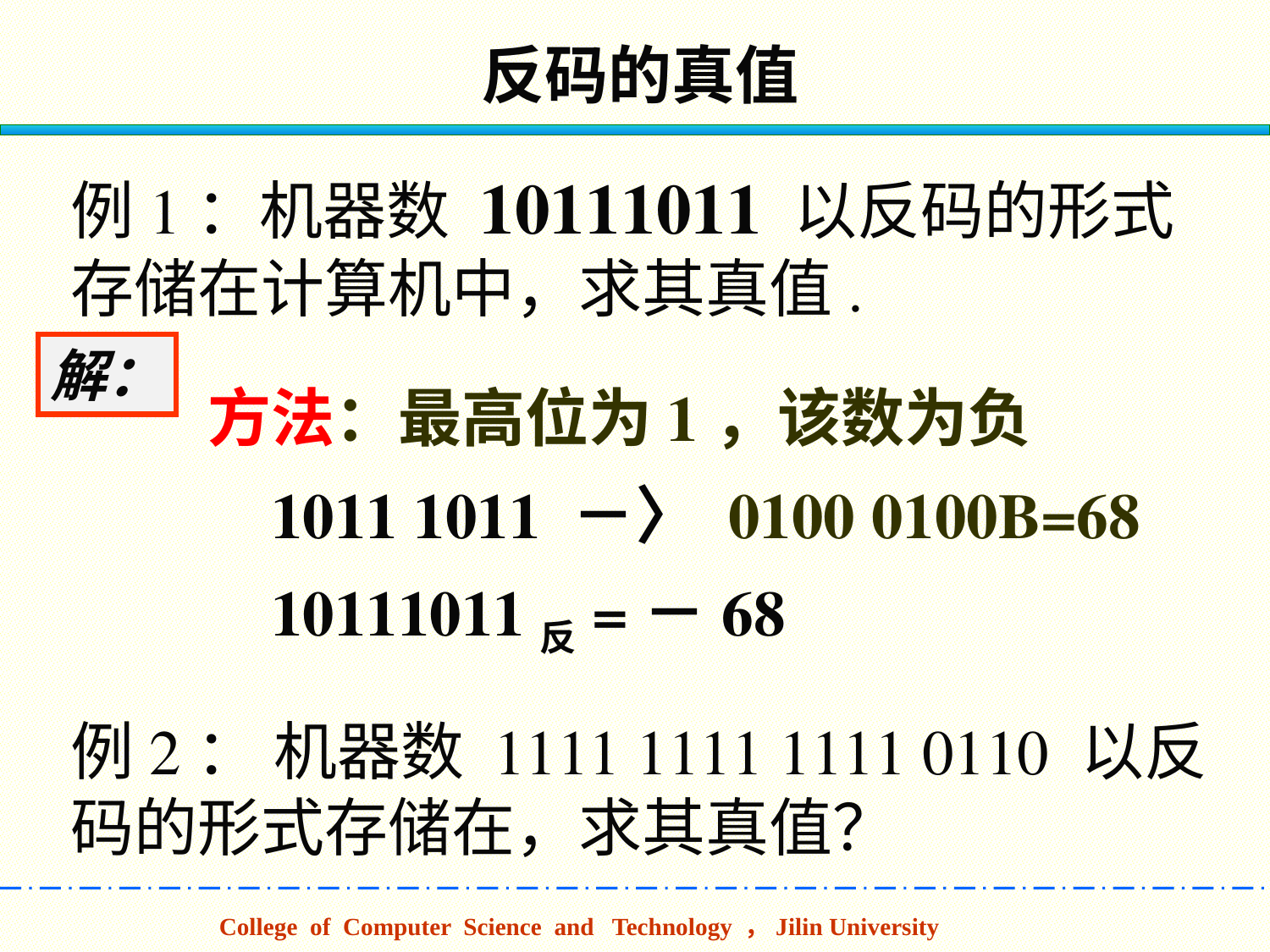

反码的真值
例1：机器数 10111011 以反码的形式存储在计算机中，求其真值.
解：
方法：最高位为1，该数为负
    1011 1011 －〉 0100 0100B=68
    10111011反=－68
例2： 机器数 1111 1111 1111 0110 以反码的形式存储在，求其真值？